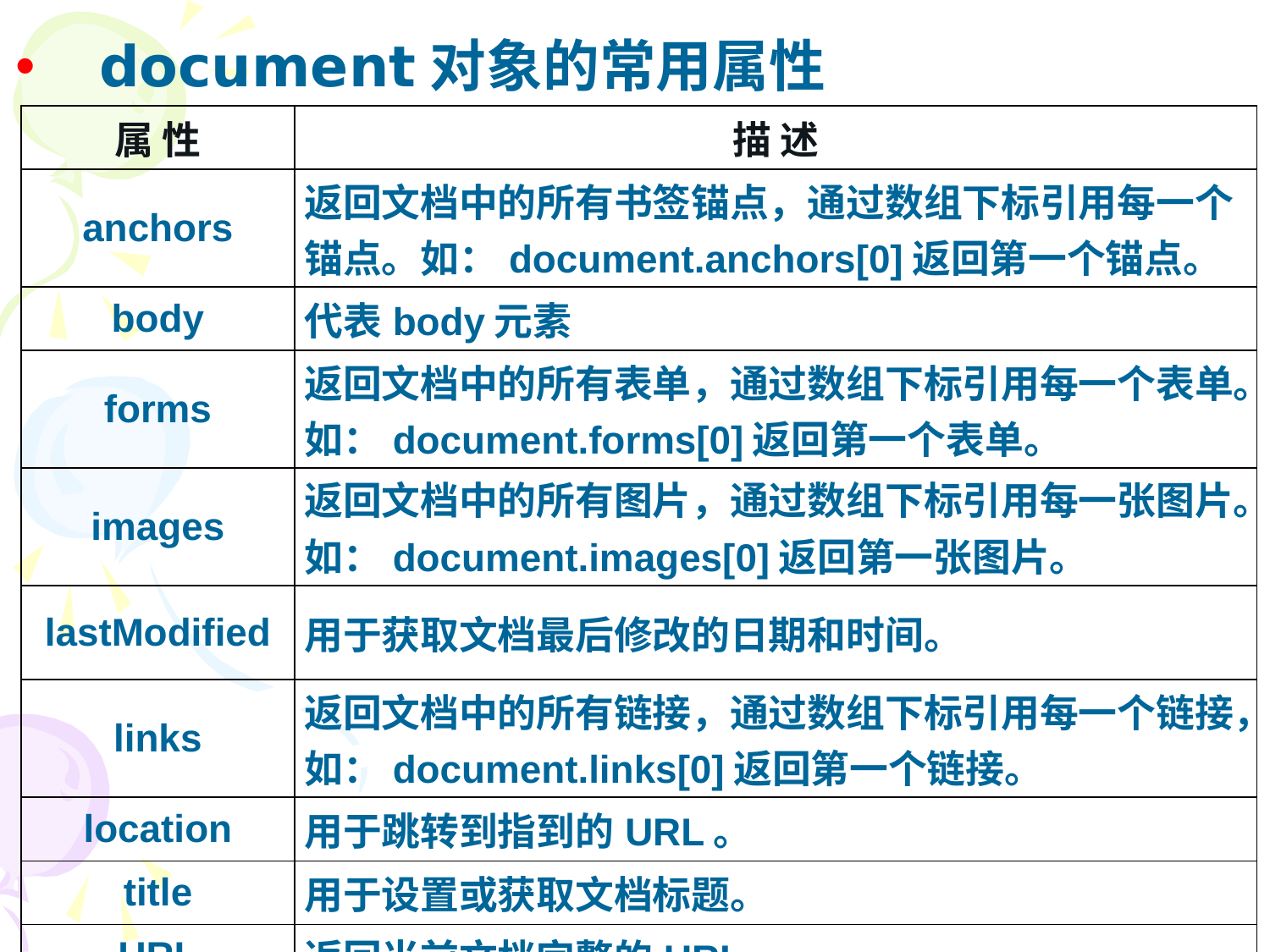

# document对象的常用属性
| 属 性 | 描 述 |
| --- | --- |
| anchors | 返回文档中的所有书签锚点，通过数组下标引用每一个锚点。如：document.anchors[0]返回第一个锚点。 |
| body | 代表body元素 |
| forms | 返回文档中的所有表单，通过数组下标引用每一个表单。如：document.forms[0]返回第一个表单。 |
| images | 返回文档中的所有图片，通过数组下标引用每一张图片。如：document.images[0]返回第一张图片。 |
| lastModified | 用于获取文档最后修改的日期和时间。 |
| links | 返回文档中的所有链接，通过数组下标引用每一个链接，如：document.links[0]返回第一个链接。 |
| location | 用于跳转到指到的URL。 |
| title | 用于设置或获取文档标题。 |
| URL | 返回当前文档完整的URL。 |